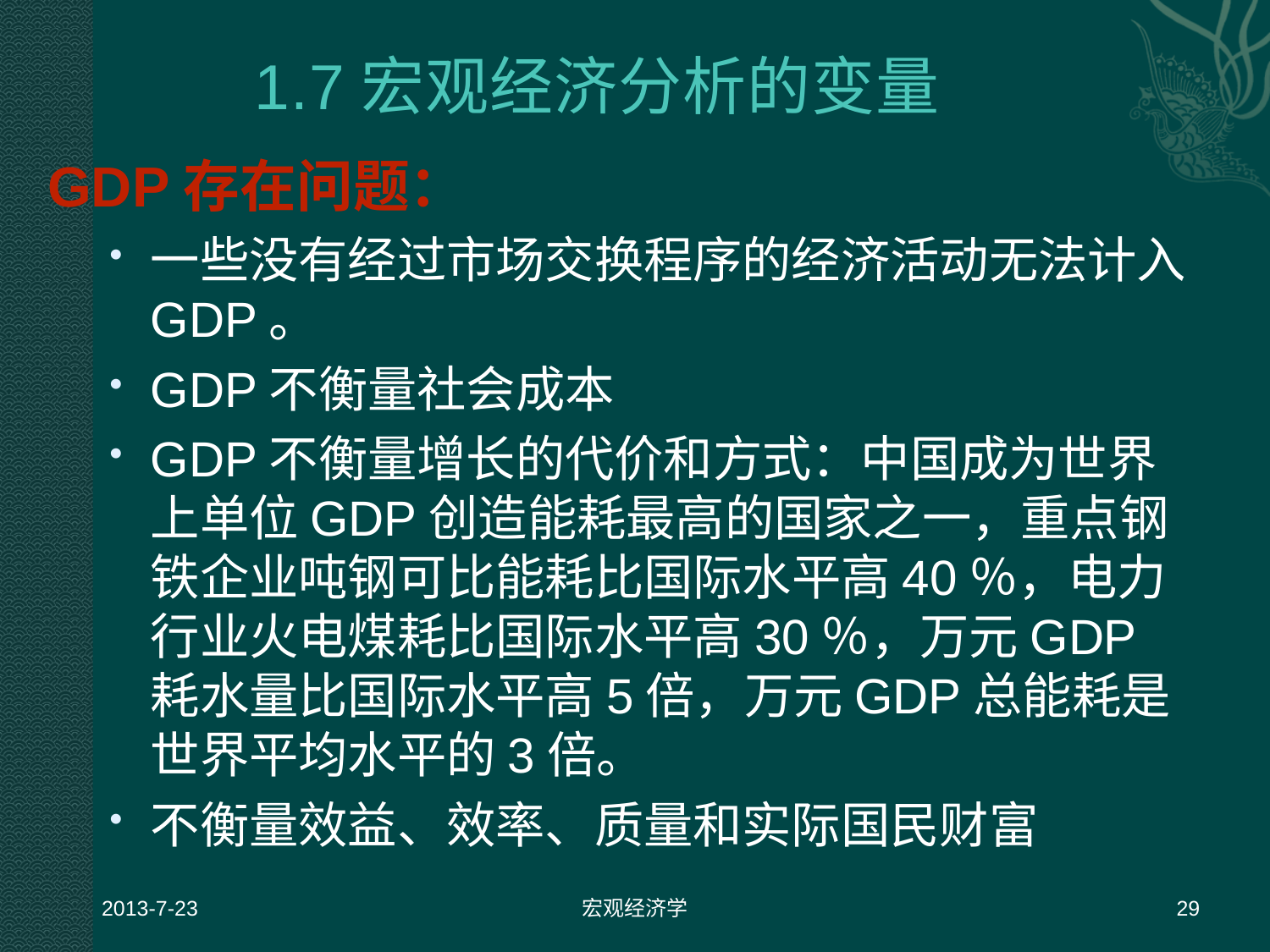

# 1.7宏观经济分析的变量
GDP存在问题：
一些没有经过市场交换程序的经济活动无法计入GDP。
GDP不衡量社会成本
GDP不衡量增长的代价和方式：中国成为世界上单位GDP创造能耗最高的国家之一，重点钢铁企业吨钢可比能耗比国际水平高40％，电力行业火电煤耗比国际水平高30％，万元GDP耗水量比国际水平高5倍，万元GDP总能耗是世界平均水平的3倍。
不衡量效益、效率、质量和实际国民财富
2013-7-23
宏观经济学
29